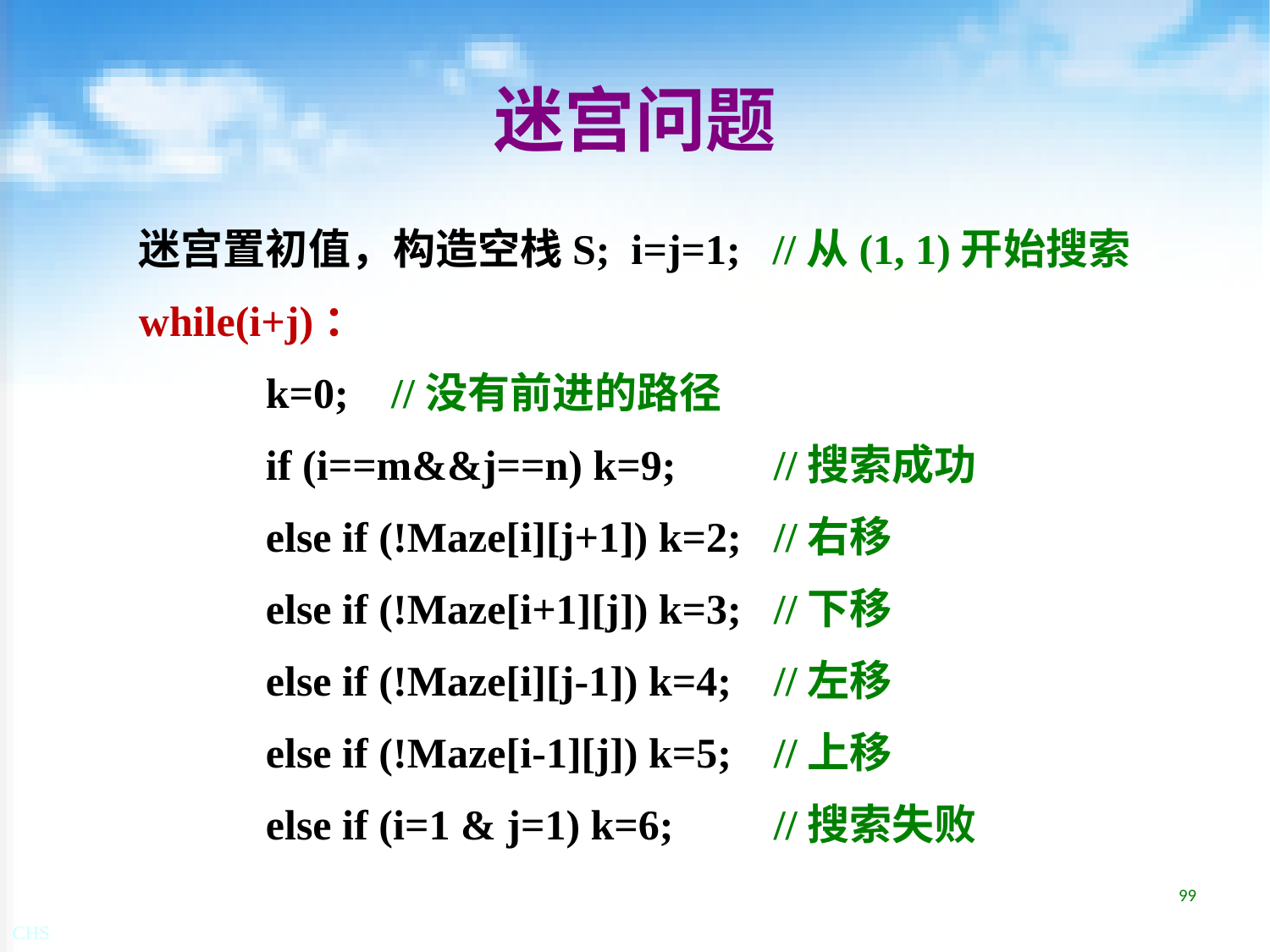

# 迷宫问题
迷宫置初值，构造空栈S;  i=j=1;   //从(1, 1)开始搜索
while(i+j)：
	k=0;    //没有前进的路径
	if (i==m&&j==n) k=9;	//搜索成功
	else if (!Maze[i][j+1]) k=2;	//右移
	else if (!Maze[i+1][j]) k=3;	//下移
	else if (!Maze[i][j-1]) k=4;	//左移
	else if (!Maze[i-1][j]) k=5;	//上移
	else if (i=1 & j=1) k=6;	//搜索失败
99